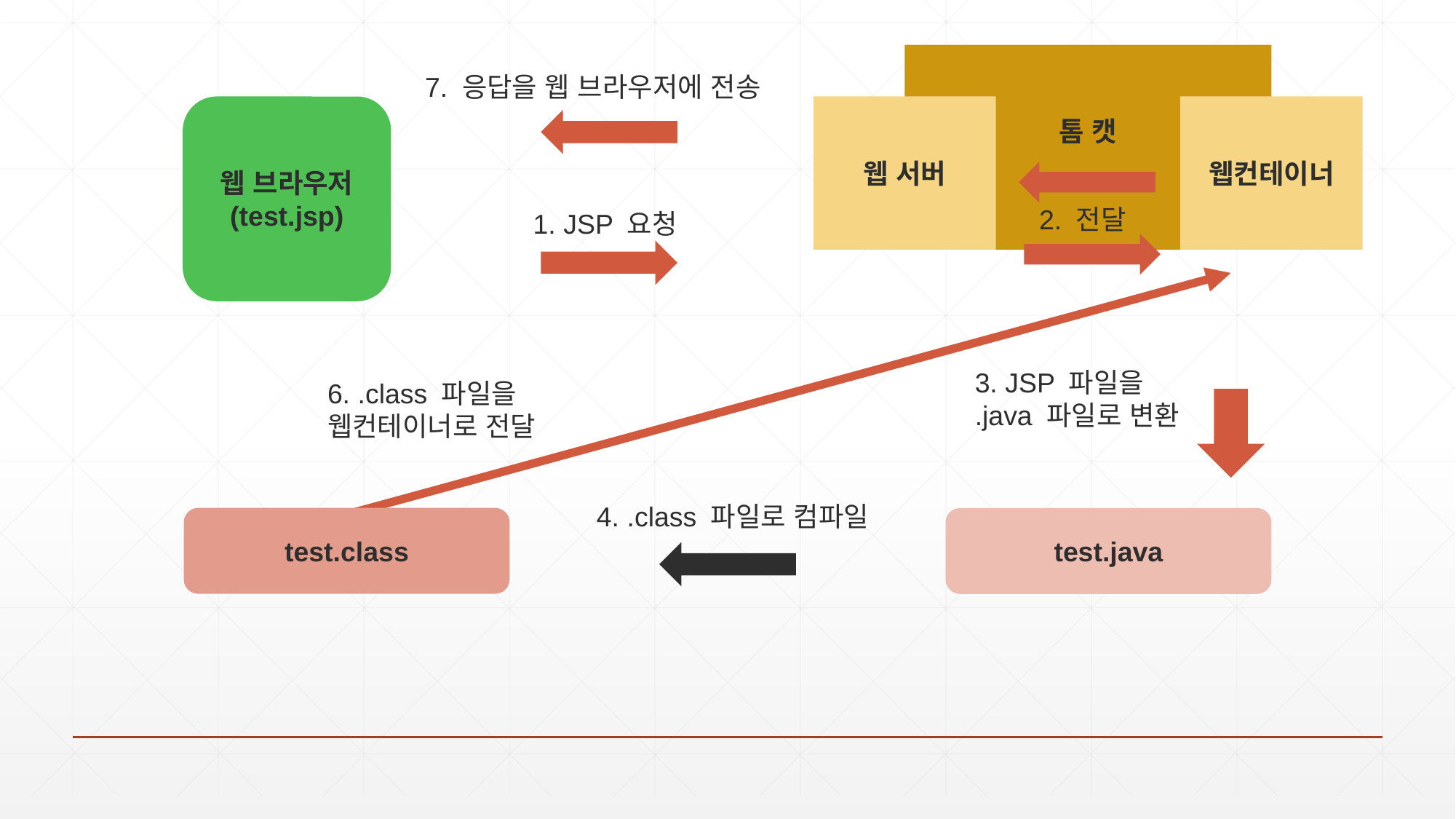

톰 캣

7. 응답을 웹 브라우저에 전송
웹 브라우저
(test.jsp)
웹 서버
웹컨테이너

2. 전달
1. JSP 요청

3. JSP 파일을
.java 파일로 변환
6. .class 파일을 웹컨테이너로 전달

4. .class 파일로 컴파일
test.class
test.java